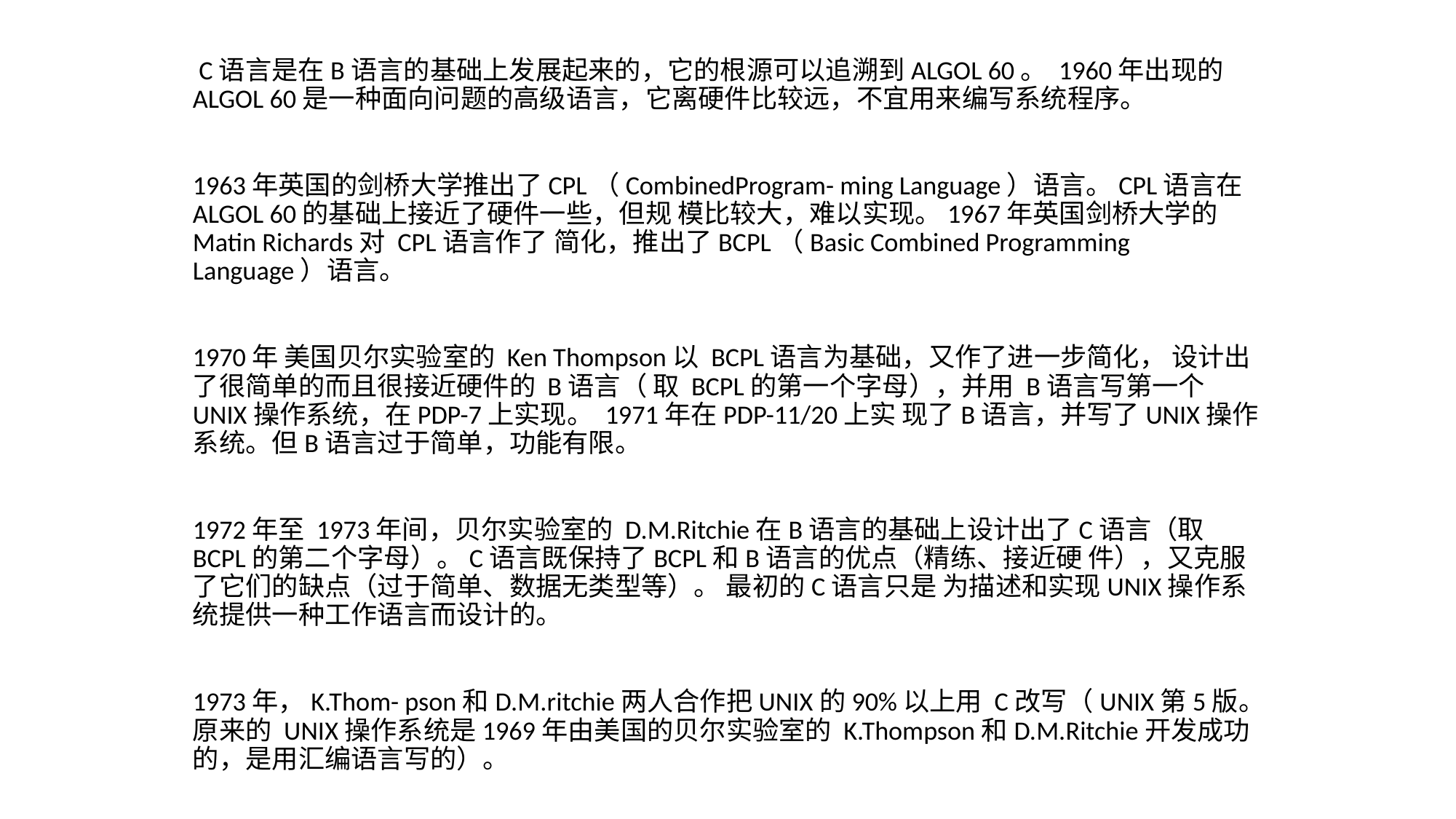

C语言是在B语言的基础上发展起来的，它的根源可以追溯到ALGOL 60。 1960年出现的ALGOL 60是一种面向问题的高级语言，它离硬件比较远，不宜用来编写系统程序。

1963年英国的剑桥大学推出了CPL（CombinedProgram- ming Language）语言。CPL语言在ALGOL 60的基础上接近了硬件一些，但规 模比较大，难以实现。1967年英国剑桥大学的Matin Richards对 CPL语言作了 简化，推出了BCPL（Basic Combined Programming Language）语言。

1970年 美国贝尔实验室的 Ken Thompson以 BCPL语言为基础，又作了进一步简化， 设计出了很简单的而且很接近硬件的 B语言（ 取 BCPL的第一个字母），并用 B语言写第一个UNIX操作系统，在PDP-7上实现。 1971年在PDP-11/20上实 现了B语言，并写了UNIX操作系统。但B语言过于简单，功能有限。

1972年至 1973年间，贝尔实验室的 D.M.Ritchie在B语言的基础上设计出了C语言（取 BCPL的第二个字母）。C语言既保持了BCPL和B语言的优点（精练、接近硬 件），又克服了它们的缺点（过于简单、数据无类型等）。 最初的C语言只是 为描述和实现UNIX操作系统提供一种工作语言而设计的。

1973年，K.Thom- pson和D.M.ritchie两人合作把UNIX的90%以上用 C改写（UNIX第5版。原来的 UNIX操作系统是1969年由美国的贝尔实验室的 K.Thompson和D.M.Ritchie开发成功的，是用汇编语言写的）。